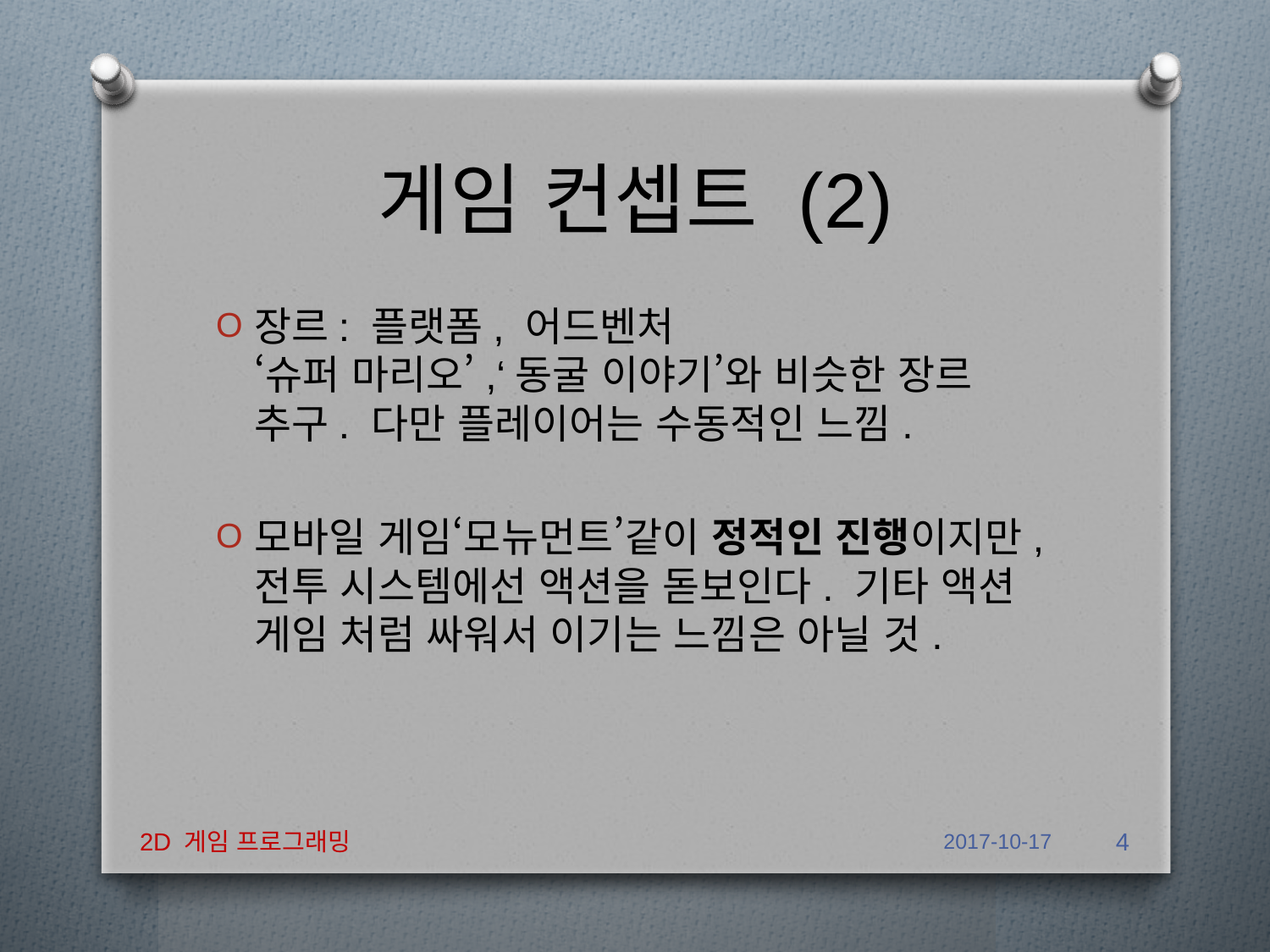

# 게임 컨셉트 (2)
장르: 플랫폼, 어드벤처
‘슈퍼 마리오’,‘동굴 이야기’와 비슷한 장르 추구. 다만 플레이어는 수동적인 느낌.

모바일 게임‘모뉴먼트’같이 정적인 진행이지만, 전투 시스템에선 액션을 돋보인다. 기타 액션 게임 처럼 싸워서 이기는 느낌은 아닐 것.

2D 게임 프로그래밍
2017-10-17
4